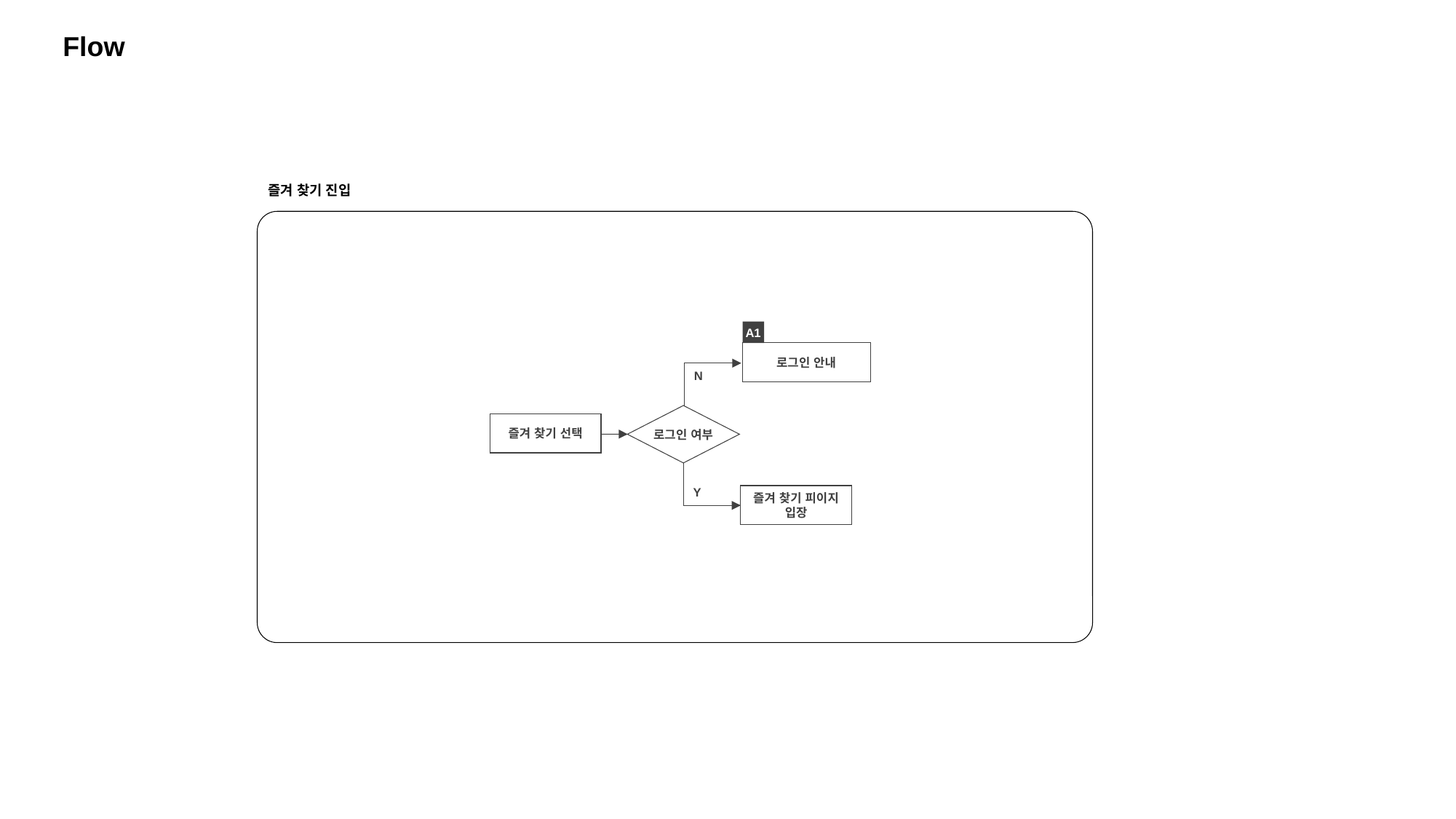

Flow
즐겨 찾기 진입

A1
로그인 안내
N
로그인 여부
즐겨 찾기 선택
Y
즐겨 찾기 피이지
입장